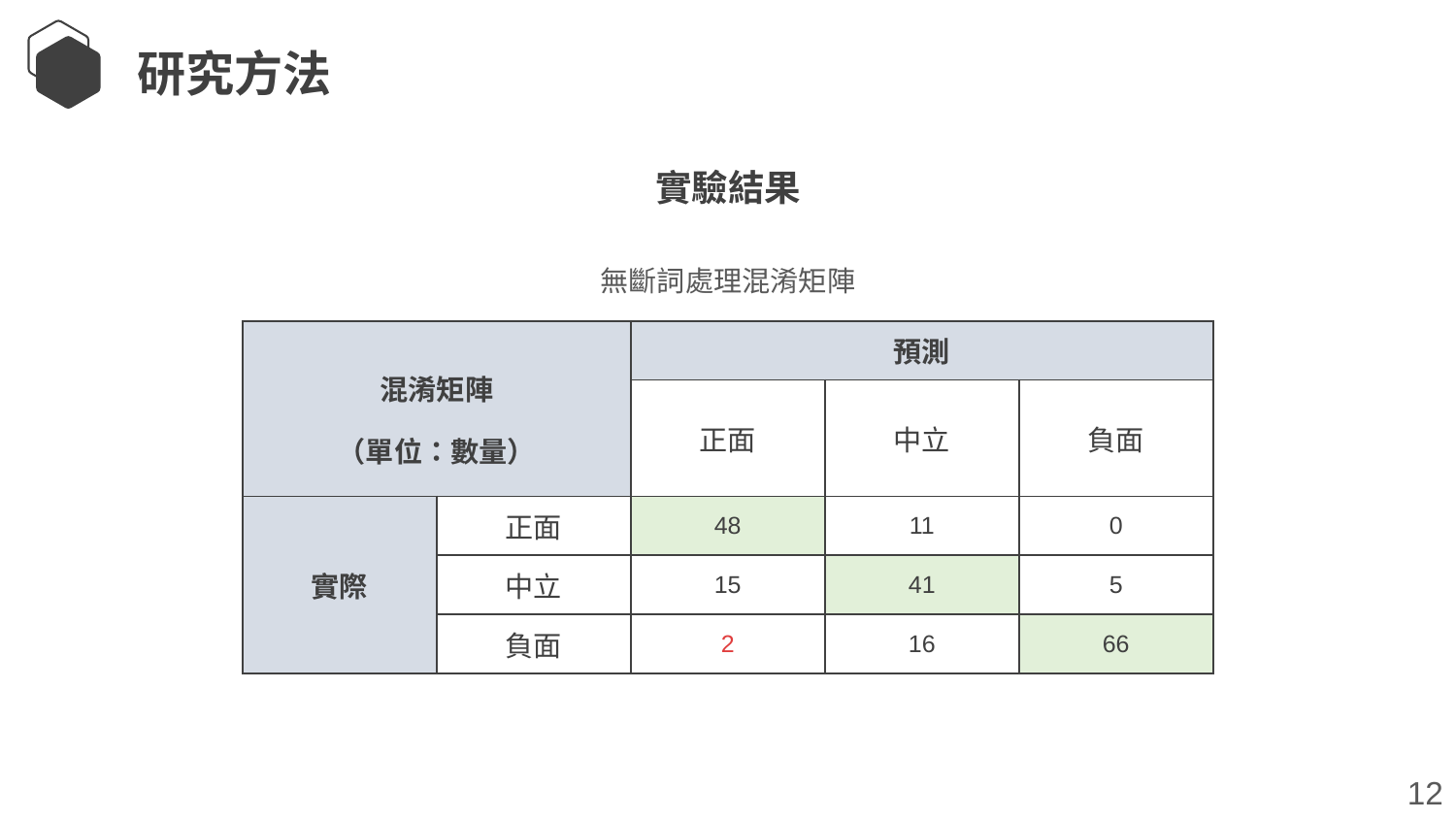

研究方法
實驗結果
無斷詞處理混淆矩陣
| 混淆矩陣 （單位：數量） |  | 預測 |  |  |
| --- | --- | --- | --- | --- |
|  |  | 正面 | 中立 | 負面 |
| 實際 | 正面 | 48 | 11 | 0 |
|  | 中立 | 15 | 41 | 5 |
|  | 負面 | 2 | 16 | 66 |
12